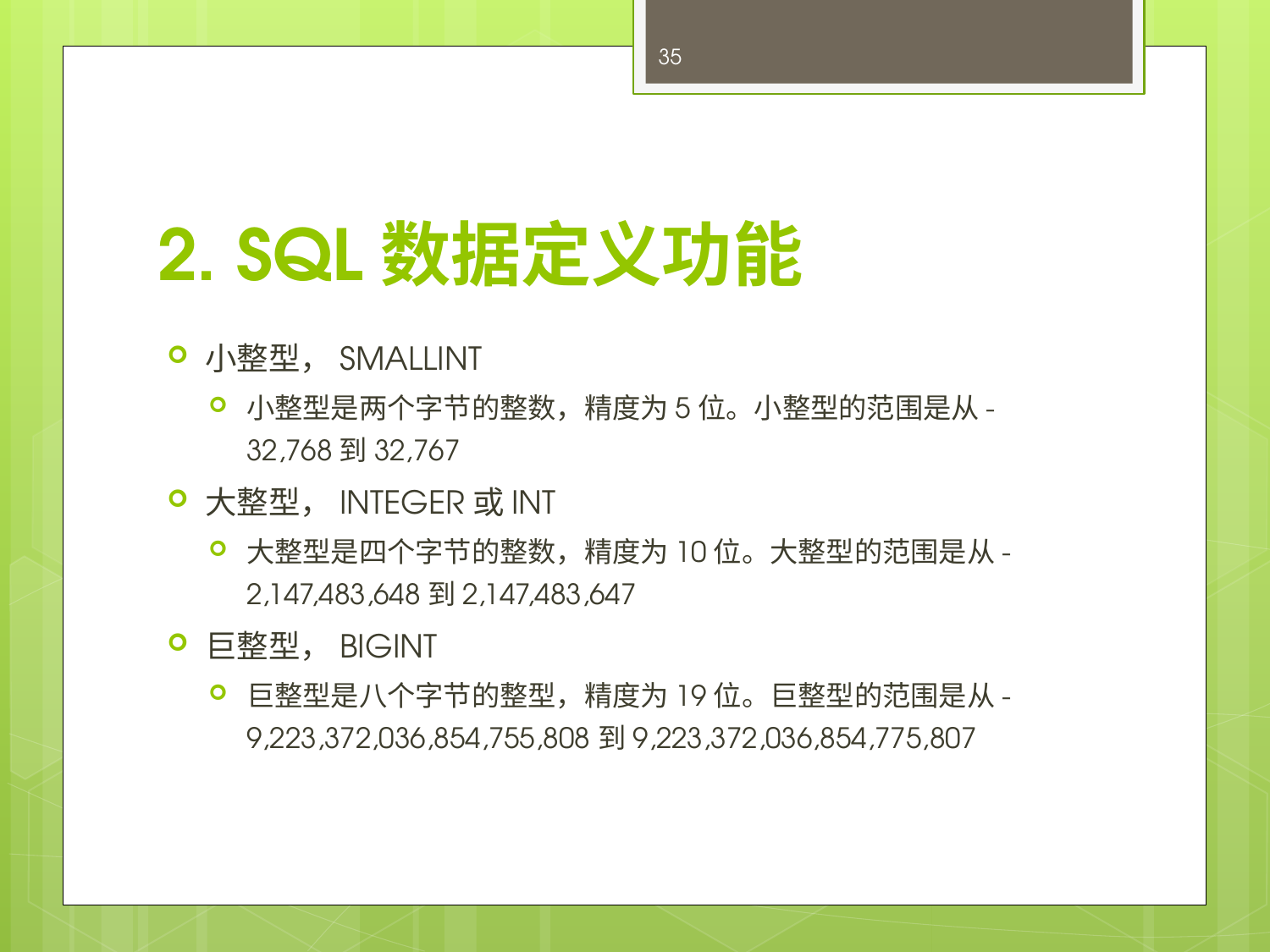

35
# 2. SQL数据定义功能
小整型，SMALLINT
小整型是两个字节的整数，精度为5位。小整型的范围是从-32,768到32,767
大整型，INTEGER或INT
大整型是四个字节的整数，精度为10位。大整型的范围是从-2,147,483,648到2,147,483,647
巨整型，BIGINT
巨整型是八个字节的整型，精度为19位。巨整型的范围是从-9,223,372,036,854,755,808到9,223,372,036,854,775,807